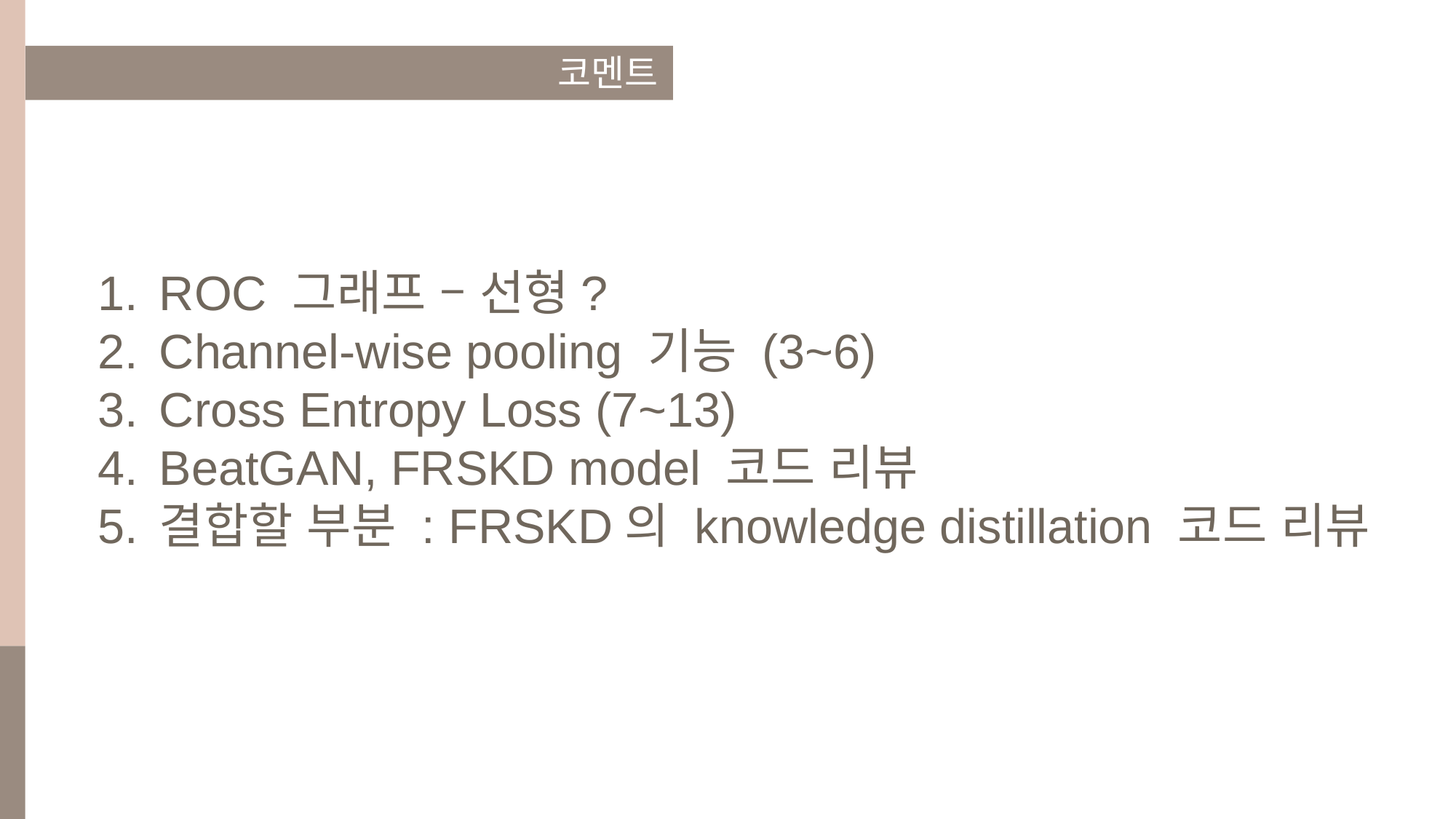

코멘트
ROC 그래프 – 선형?
Channel-wise pooling 기능 (3~6)
Cross Entropy Loss (7~13)
BeatGAN, FRSKD model 코드 리뷰
결합할 부분 : FRSKD의 knowledge distillation 코드 리뷰